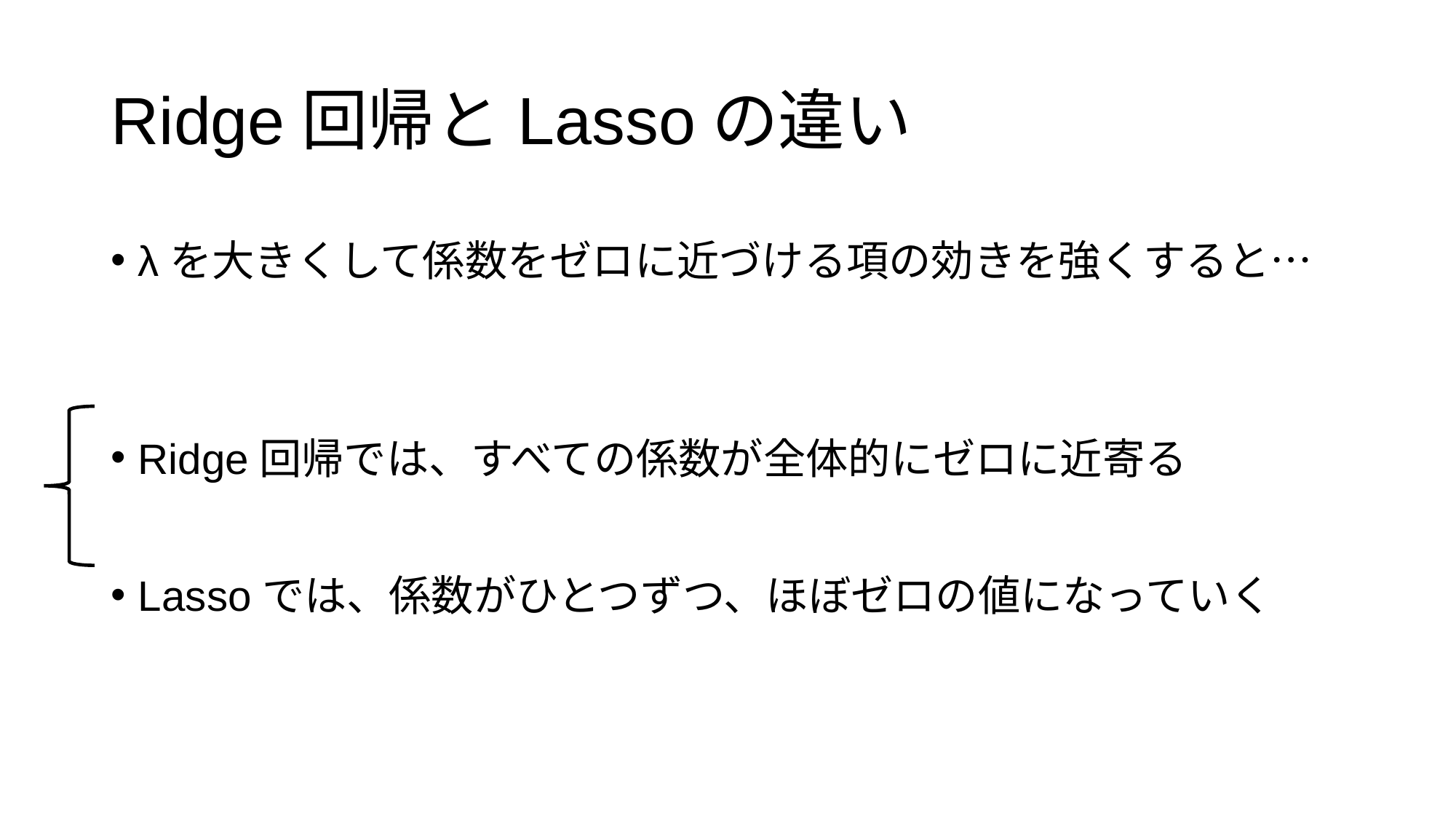

# Ridge回帰とLassoの違い
λを大きくして係数をゼロに近づける項の効きを強くすると…

Ridge回帰では、すべての係数が全体的にゼロに近寄る

Lassoでは、係数がひとつずつ、ほぼゼロの値になっていく